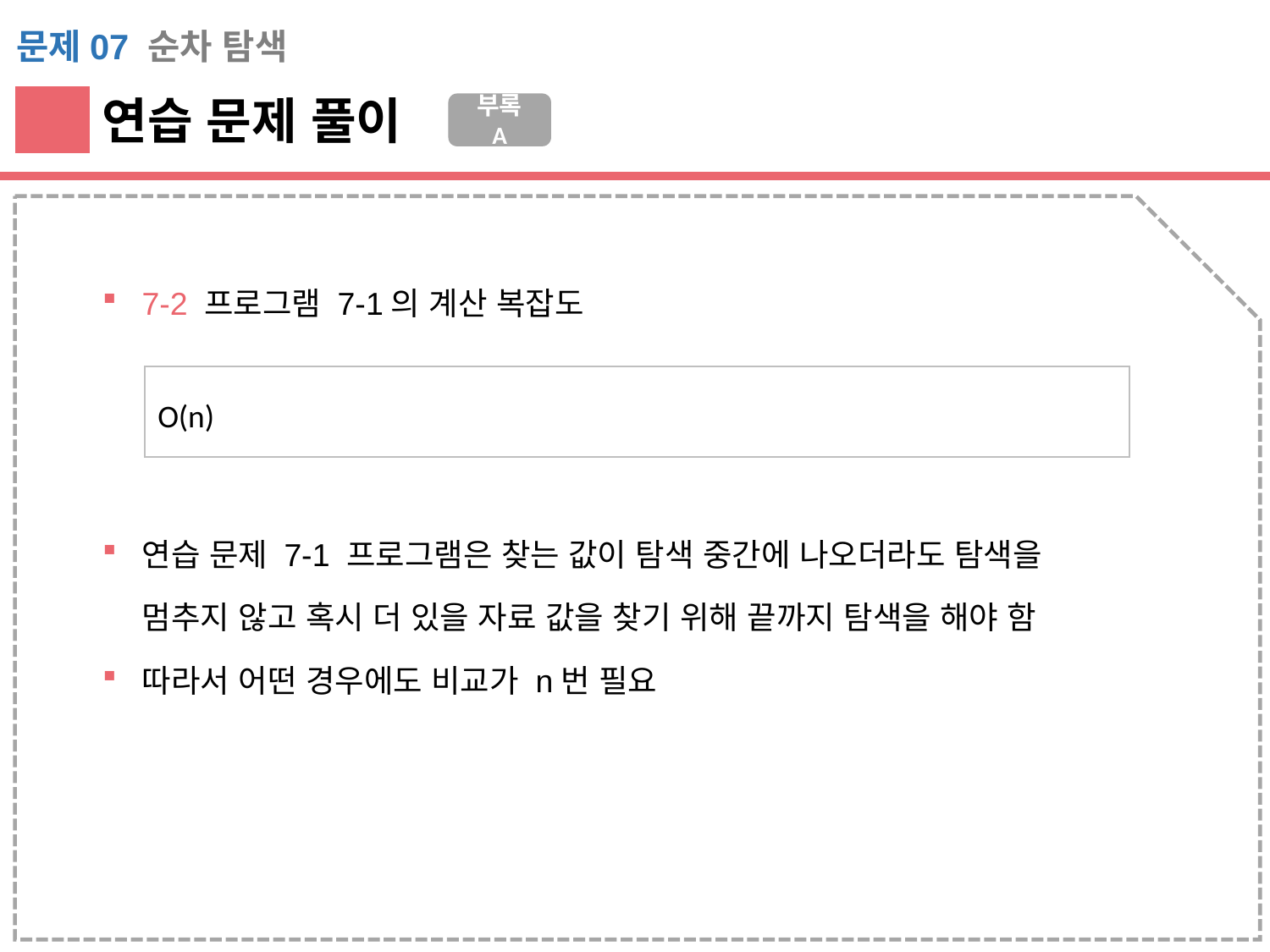

문제07 순차 탐색
연습 문제 풀이

부록 A

7-2 프로그램 7-1의 계산 복잡도

연습 문제 7-1 프로그램은 찾는 값이 탐색 중간에 나오더라도 탐색을
멈추지 않고 혹시 더 있을 자료 값을 찾기 위해 끝까지 탐색을 해야 함
따라서 어떤 경우에도 비교가 n번 필요
O(n)